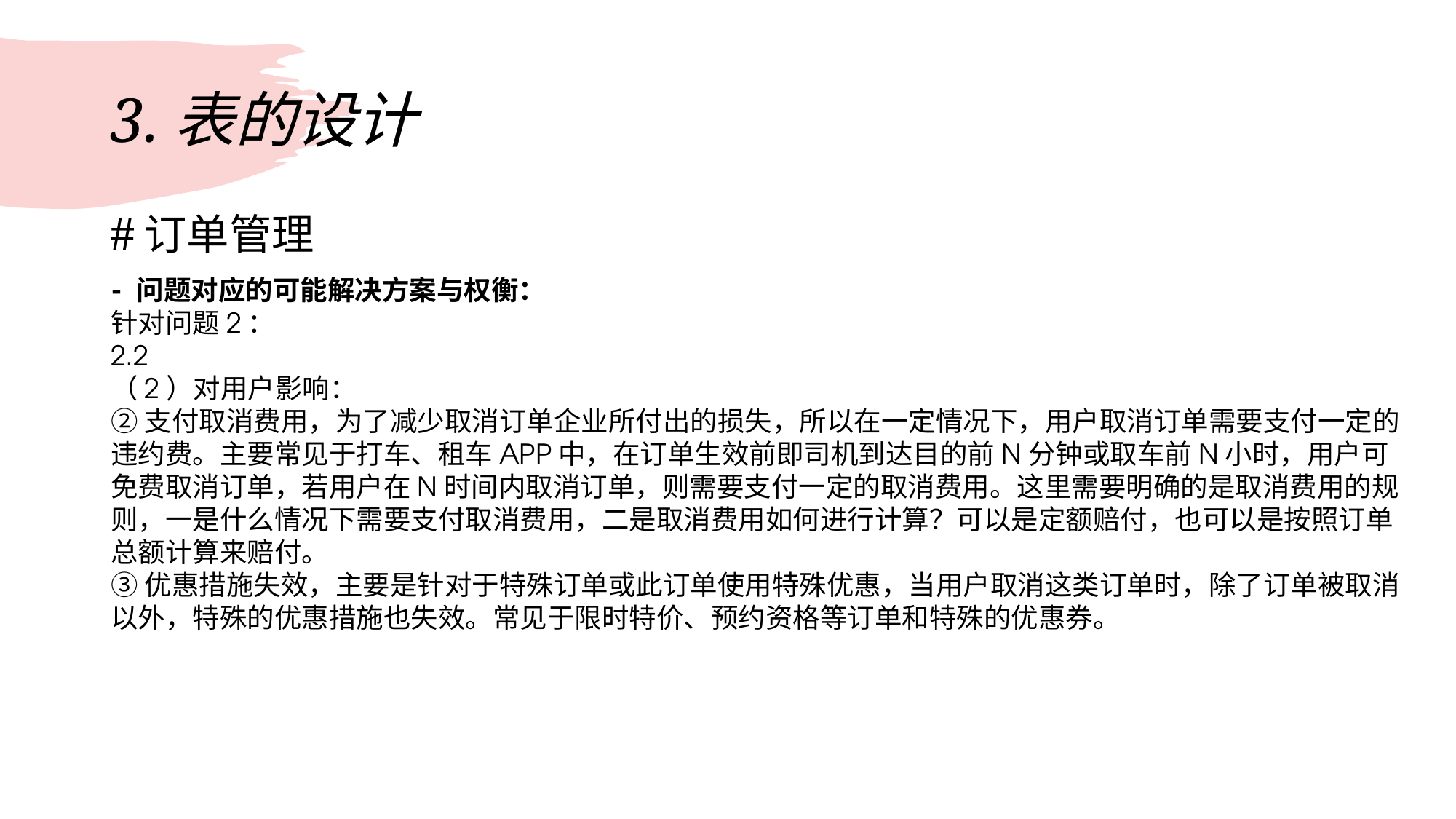

# 3.表的设计
#订单管理
- 问题对应的可能解决方案与权衡：
针对问题2：
2.2
（2）对用户影响：
②支付取消费用，为了减少取消订单企业所付出的损失，所以在一定情况下，用户取消订单需要支付一定的违约费。主要常见于打车、租车APP中，在订单生效前即司机到达目的前N分钟或取车前N小时，用户可免费取消订单，若用户在N时间内取消订单，则需要支付一定的取消费用。这里需要明确的是取消费用的规则，一是什么情况下需要支付取消费用，二是取消费用如何进行计算？可以是定额赔付，也可以是按照订单总额计算来赔付。
③优惠措施失效，主要是针对于特殊订单或此订单使用特殊优惠，当用户取消这类订单时，除了订单被取消以外，特殊的优惠措施也失效。常见于限时特价、预约资格等订单和特殊的优惠券。